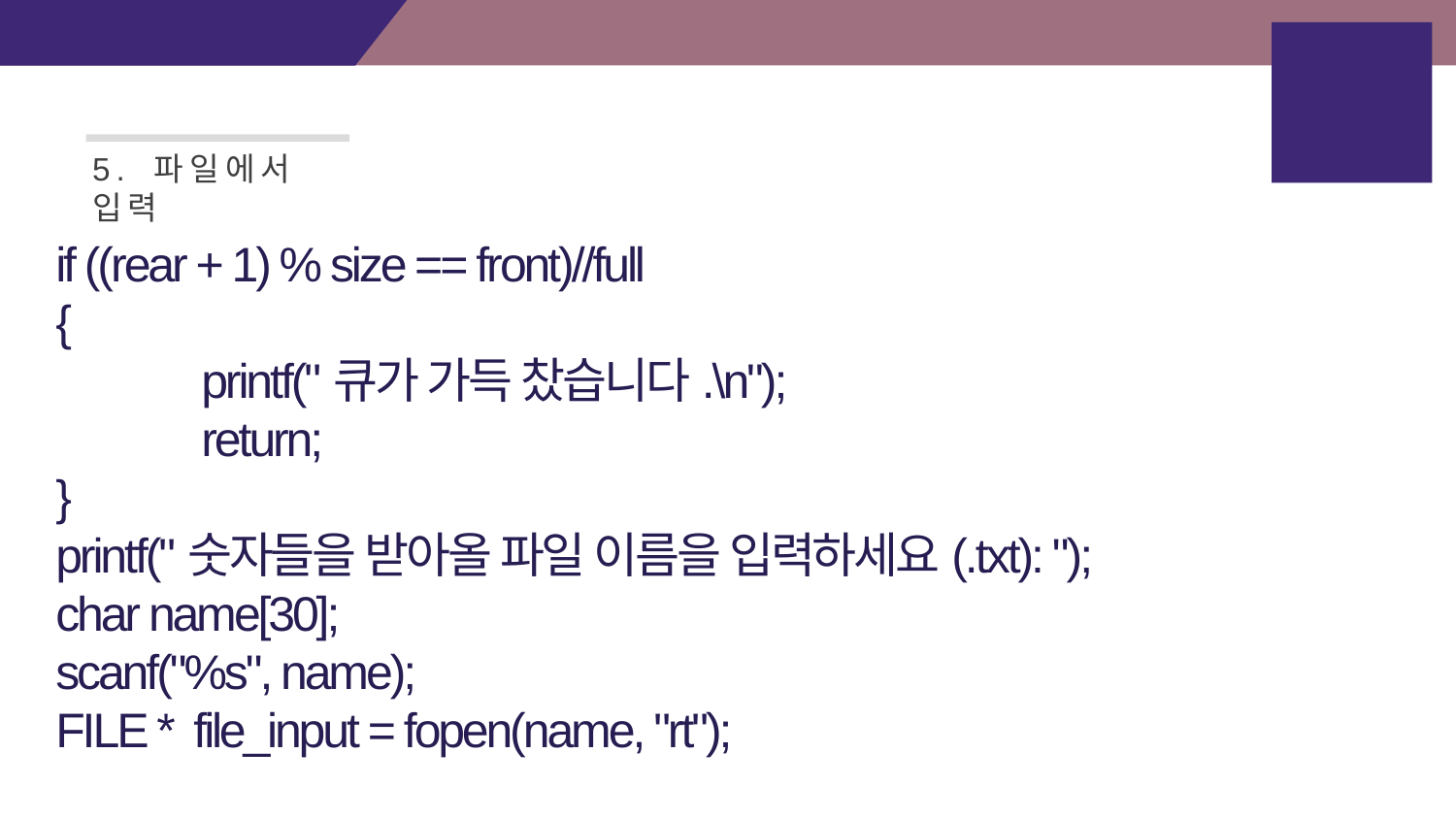

배열을
이용한
원형큐

5. 파일에서 입력
if ((rear + 1) % size == front)//full
{
	printf("큐가 가득 찼습니다.\n");
	return;
}
printf("숫자들을 받아올 파일 이름을 입력하세요(.txt): ");
char name[30];
scanf("%s", name);
FILE *  file_input = fopen(name, "rt");